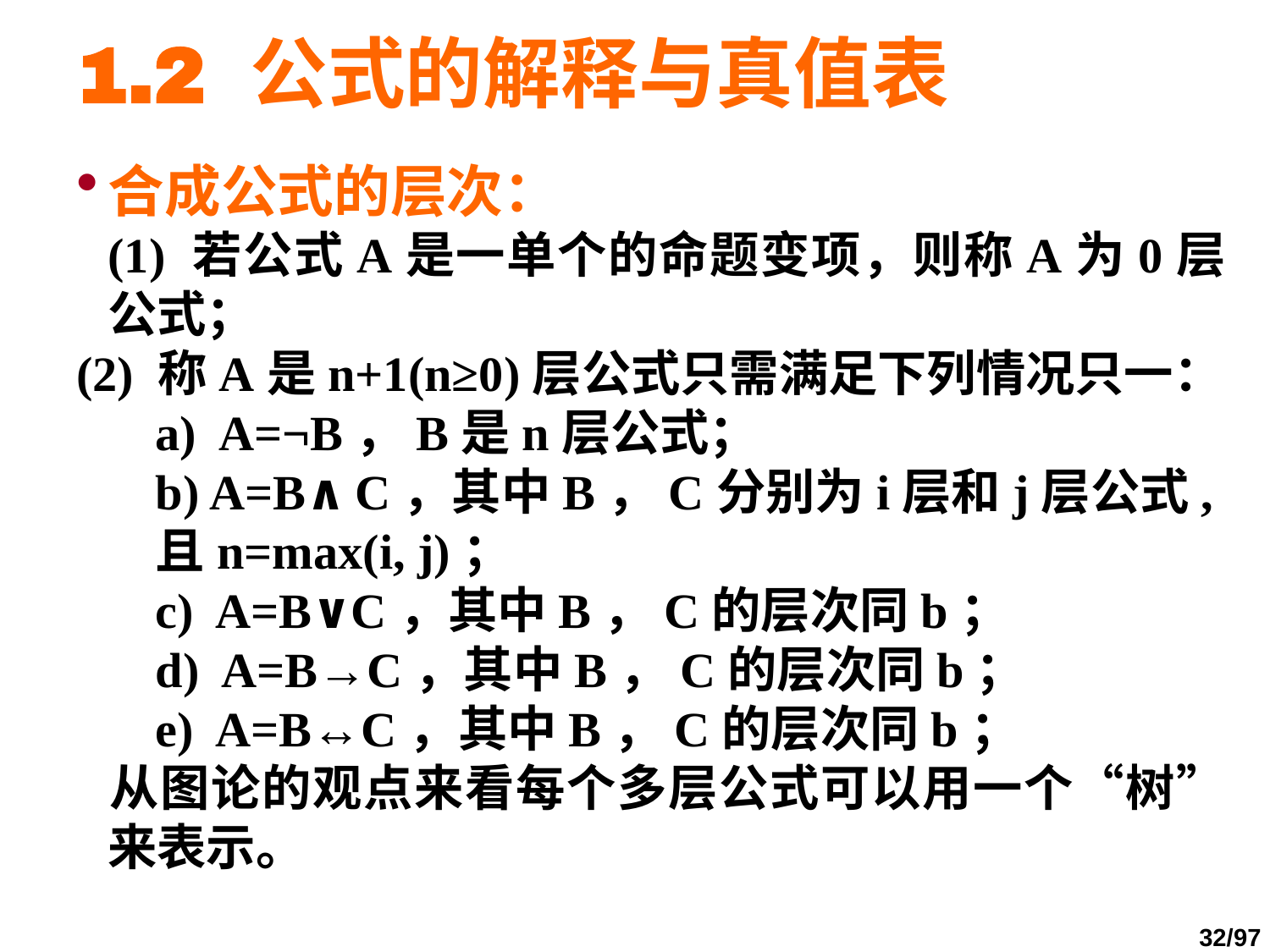

# 1.2 公式的解释与真值表
合成公式的层次：
	(1) 若公式A是一单个的命题变项，则称A为0层公式；
(2) 称A是n+1(n≥0)层公式只需满足下列情况只一：
	a)  A=¬B，B是n层公式；
	b) A=B∧C，其中B，C分别为i层和j层公式,且n=max(i, j)；
	c)  A=B∨C，其中B，C的层次同b；
	d)  A=B→C，其中B，C的层次同b；
	e)  A=B↔C，其中B，C的层次同b；
	从图论的观点来看每个多层公式可以用一个“树”来表示。